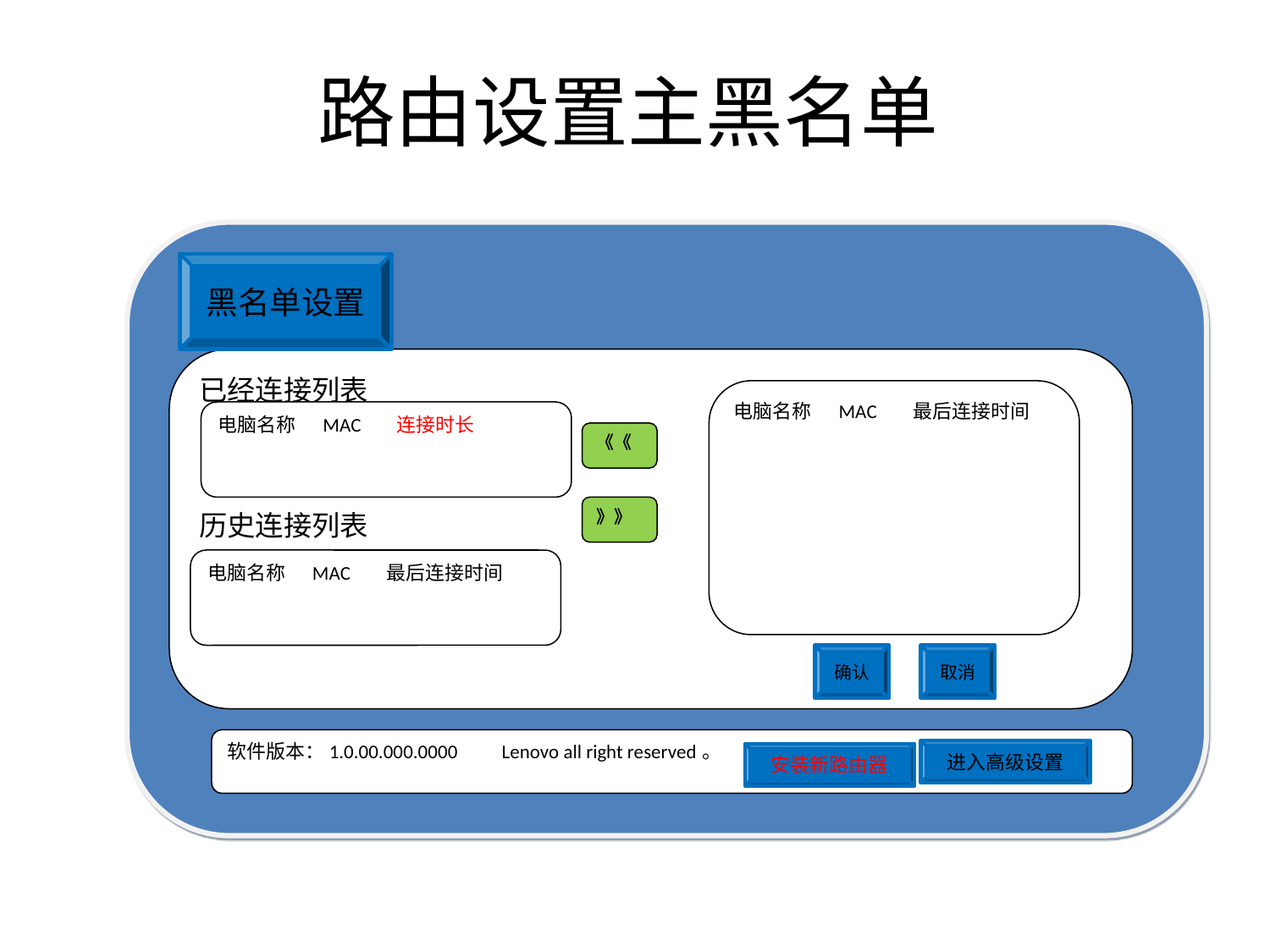

# 路由设置主黑名单

黑名单设置
已经连接列表

历史连接列表
电脑名称     MAC       最后连接时间

电脑名称     MAC       连接时长
《《
》》
电脑名称     MAC       最后连接时间
确认
取消
软件版本：1.0.00.000.0000          Lenovo all right reserved。

进入高级设置
安装新路由器